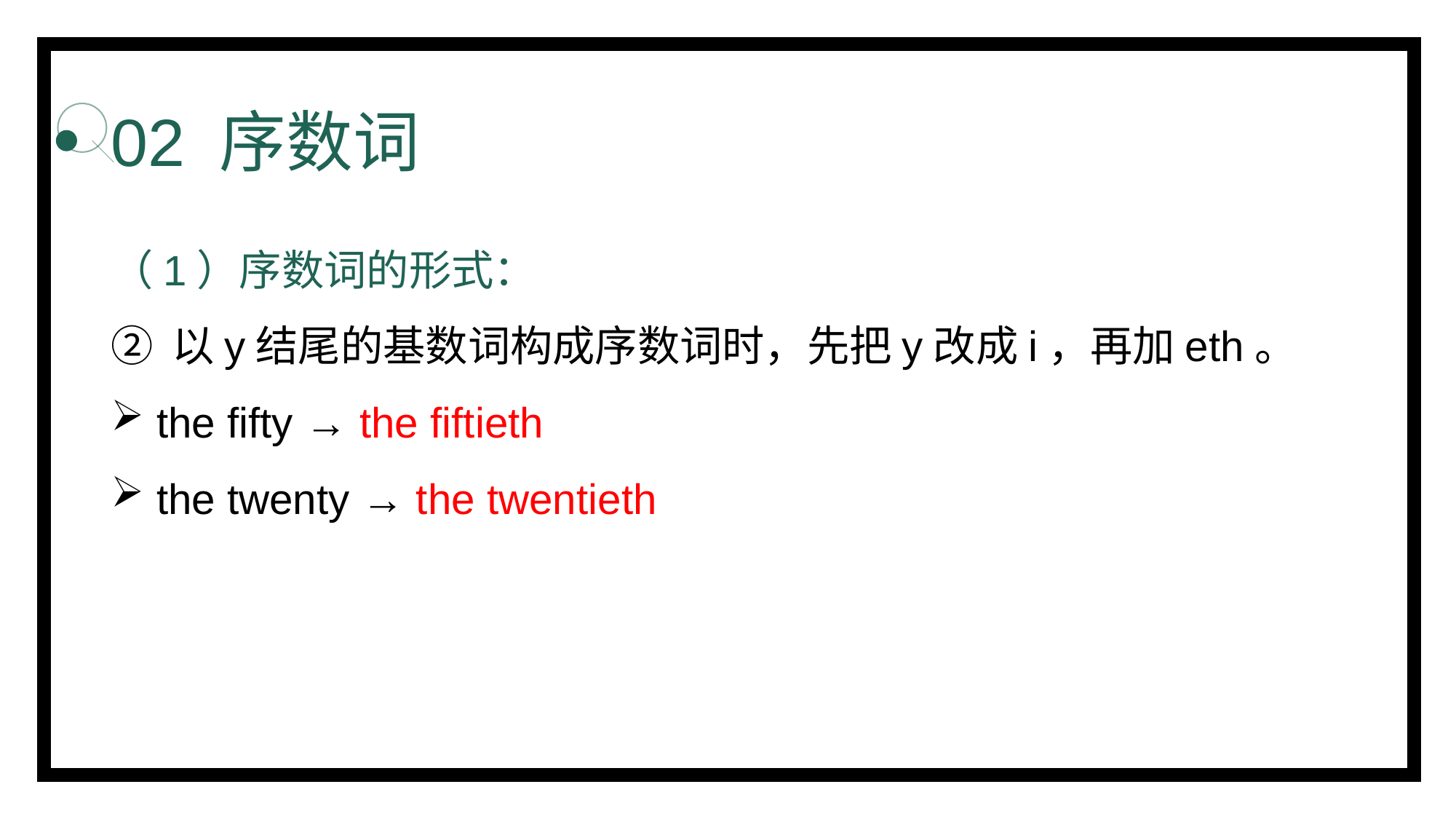

# 02 序数词
（1）序数词的形式：
以y结尾的基数词构成序数词时，先把y改成i，再加eth。
 the fifty → the fiftieth
 the twenty → the twentieth